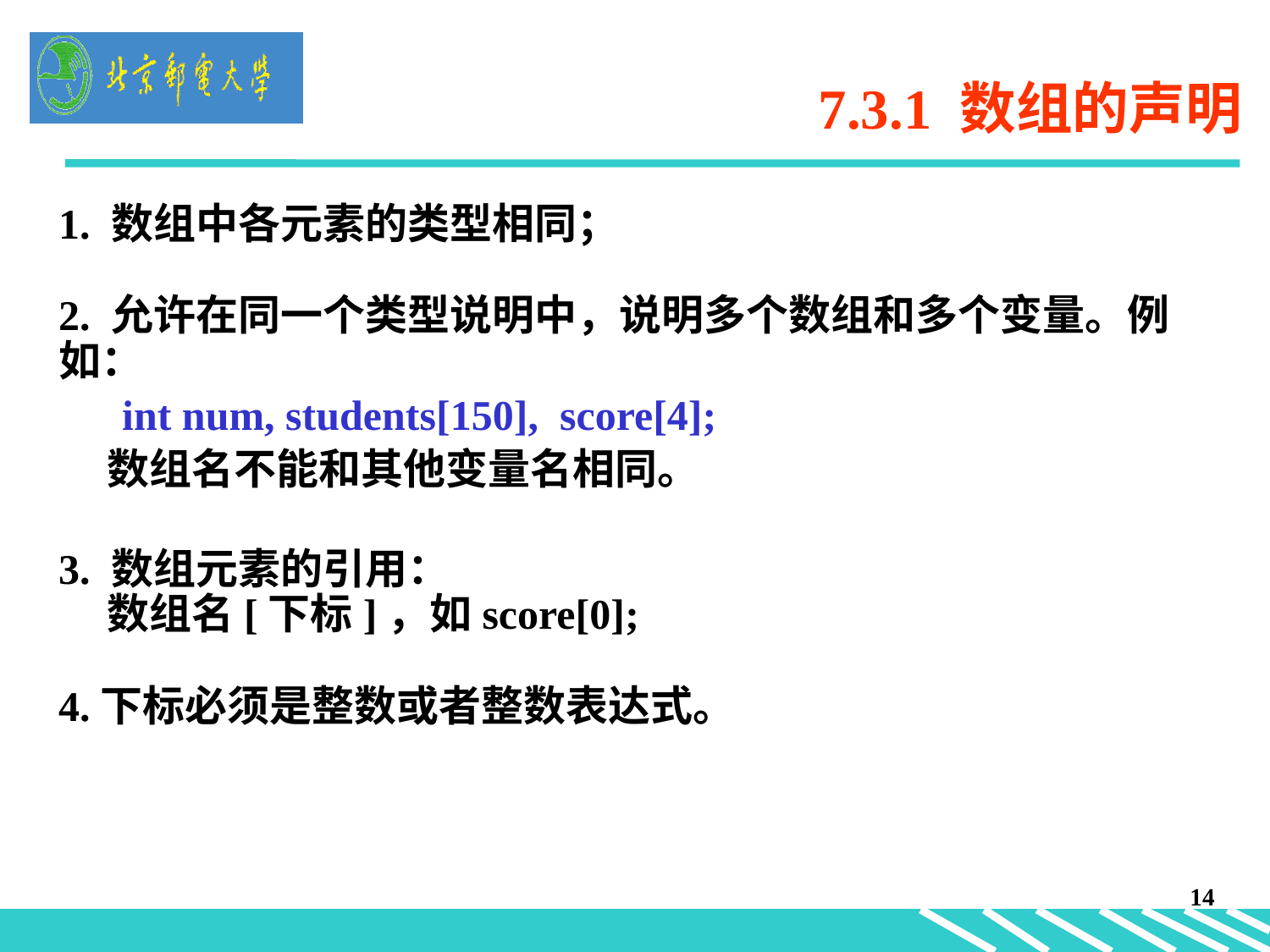

# 7.3.1 数组的声明
1. 数组中各元素的类型相同；

2. 允许在同一个类型说明中，说明多个数组和多个变量。例如：
      int num, students[150],  score[4];
    数组名不能和其他变量名相同。

3. 数组元素的引用：
    数组名[下标]，如score[0];

4.下标必须是整数或者整数表达式。
14